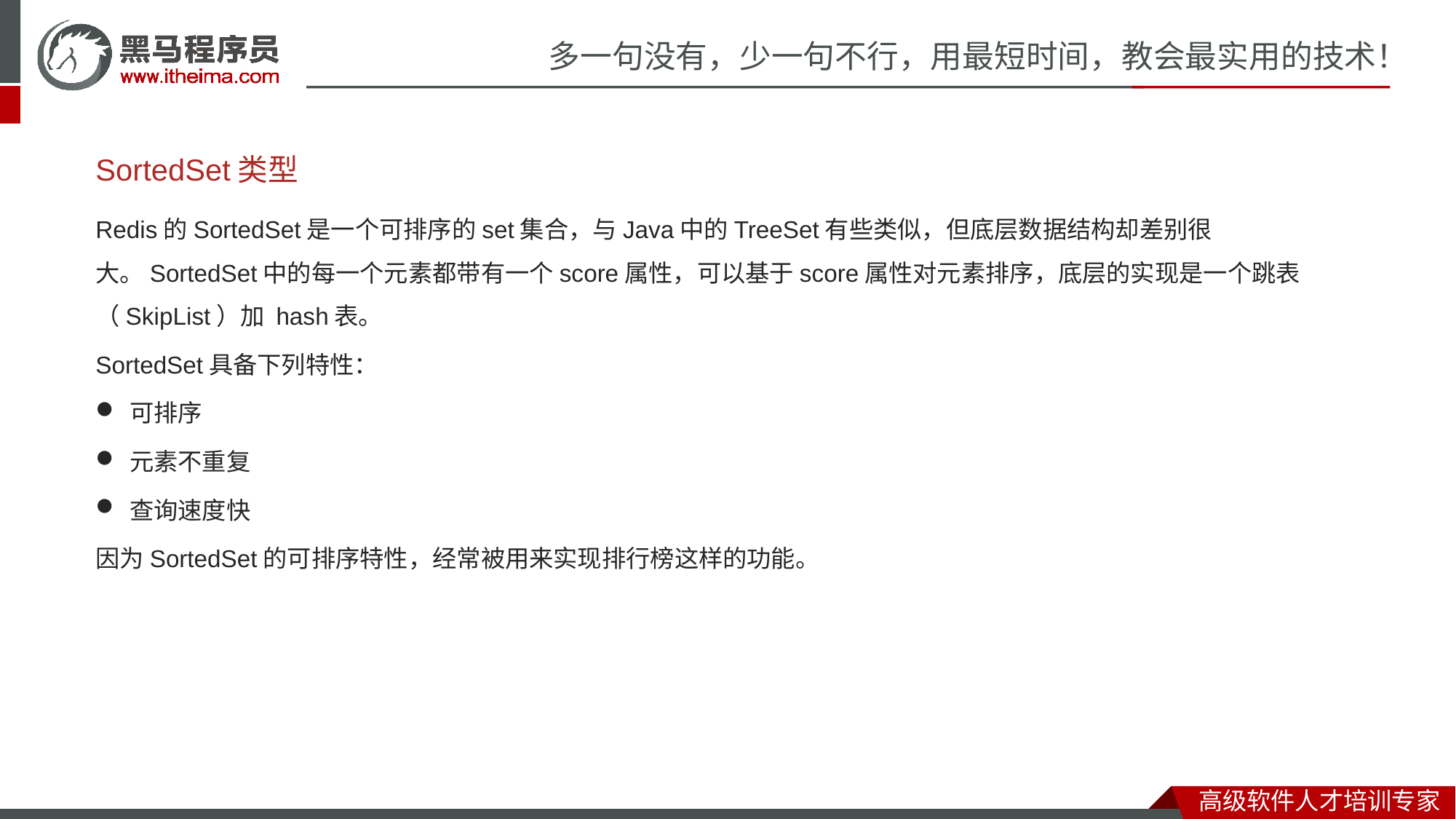

# SortedSet类型
Redis的SortedSet是一个可排序的set集合，与Java中的TreeSet有些类似，但底层数据结构却差别很大。SortedSet中的每一个元素都带有一个score属性，可以基于score属性对元素排序，底层的实现是一个跳表（SkipList）加 hash表。
SortedSet具备下列特性：
可排序
元素不重复
查询速度快
因为SortedSet的可排序特性，经常被用来实现排行榜这样的功能。